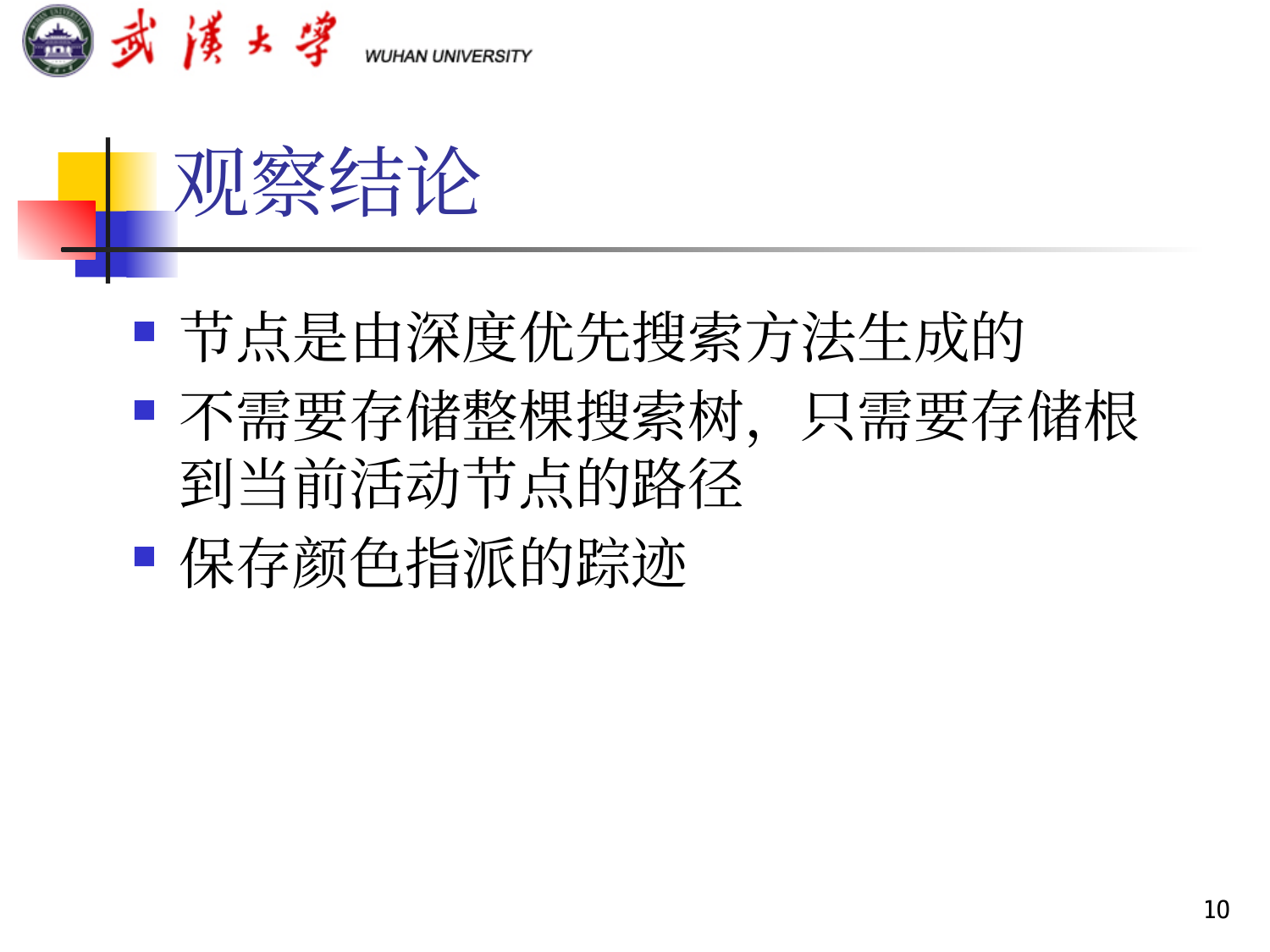

# 观察结论
节点是由深度优先搜索方法生成的
不需要存储整棵搜索树，只需要存储根到当前活动节点的路径
保存颜色指派的踪迹
10